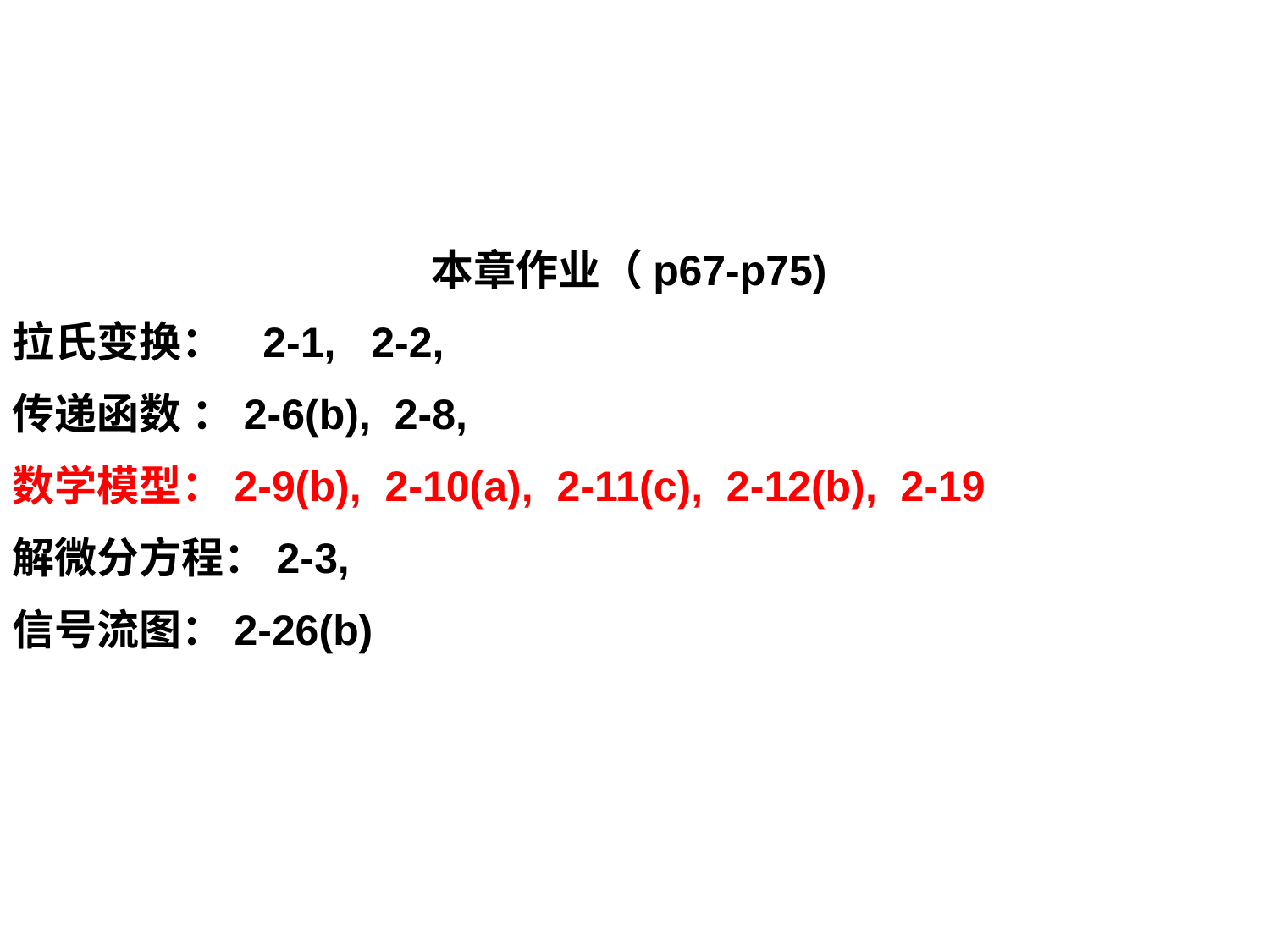

#
本章作业（p67-p75)
拉氏变换：   2-1,   2-2,
传递函数 ：2-6(b),  2-8,
数学模型：2-9(b),  2-10(a),  2-11(c),  2-12(b),  2-19
解微分方程：2-3,
信号流图：2-26(b)
192
191